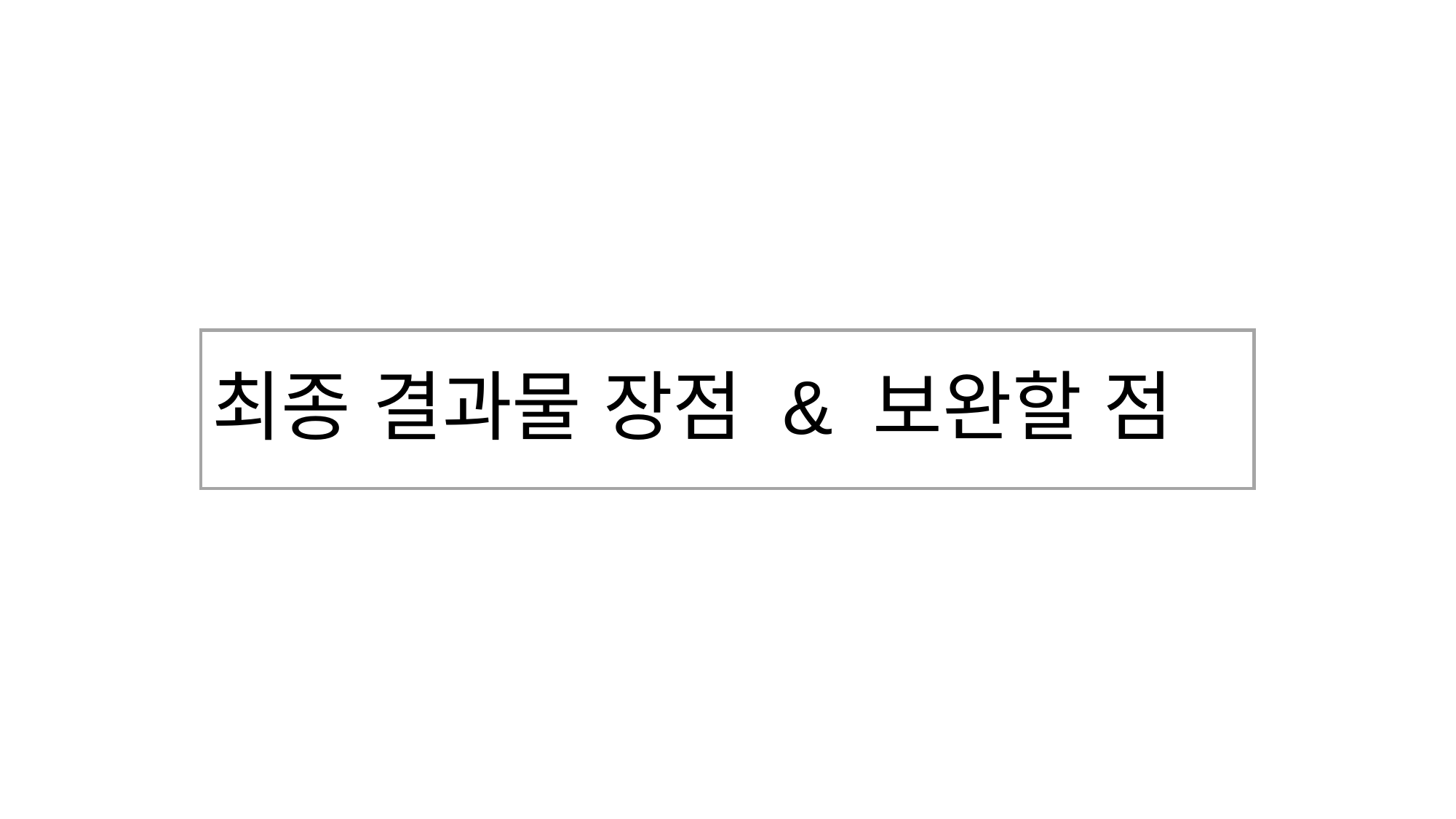

# 최종 결과물 장점 & 보완할 점